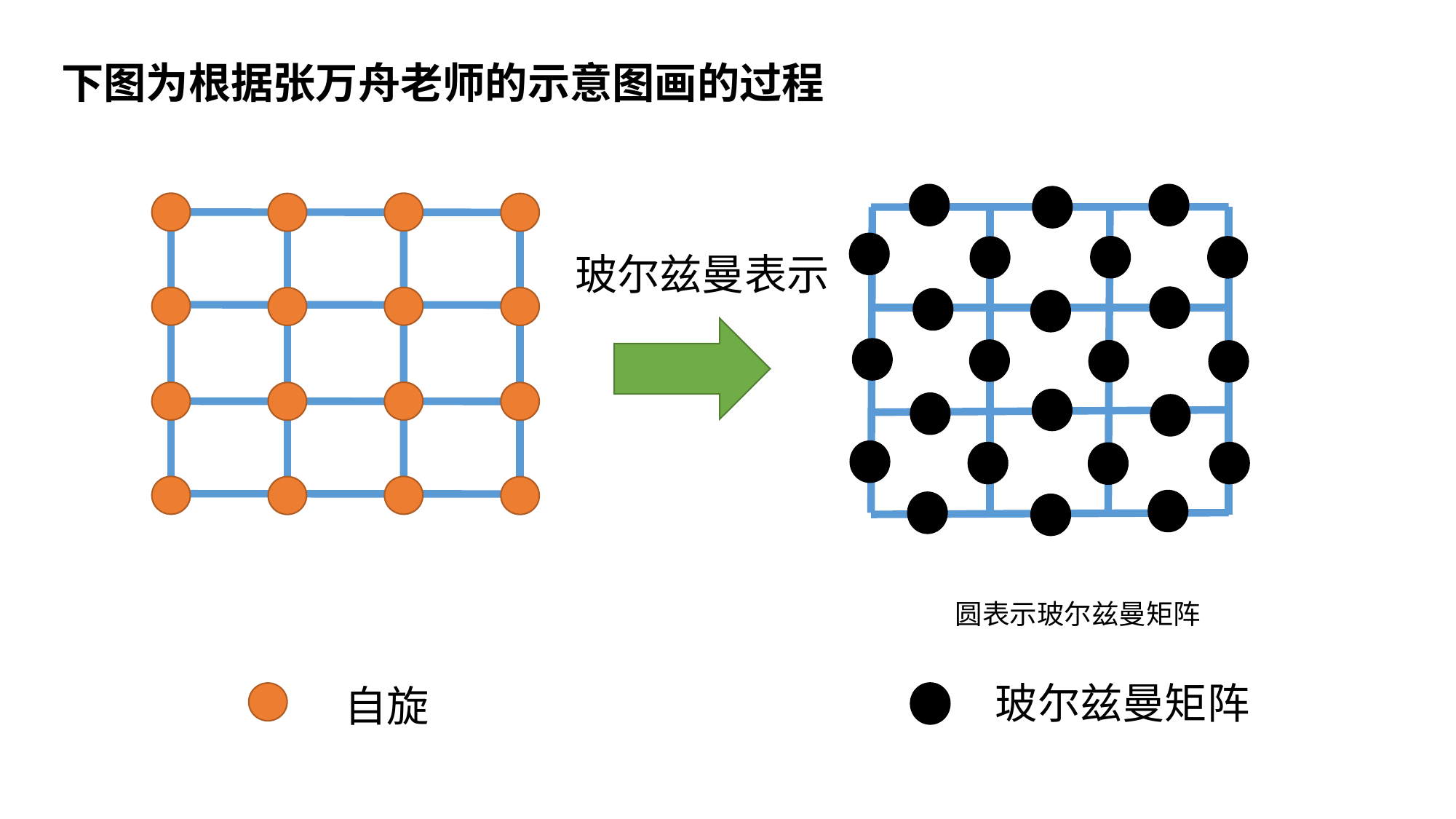

下图为根据张万舟老师的示意图画的过程

玻尔兹曼表示

圆表示玻尔兹曼矩阵
玻尔兹曼矩阵
自旋